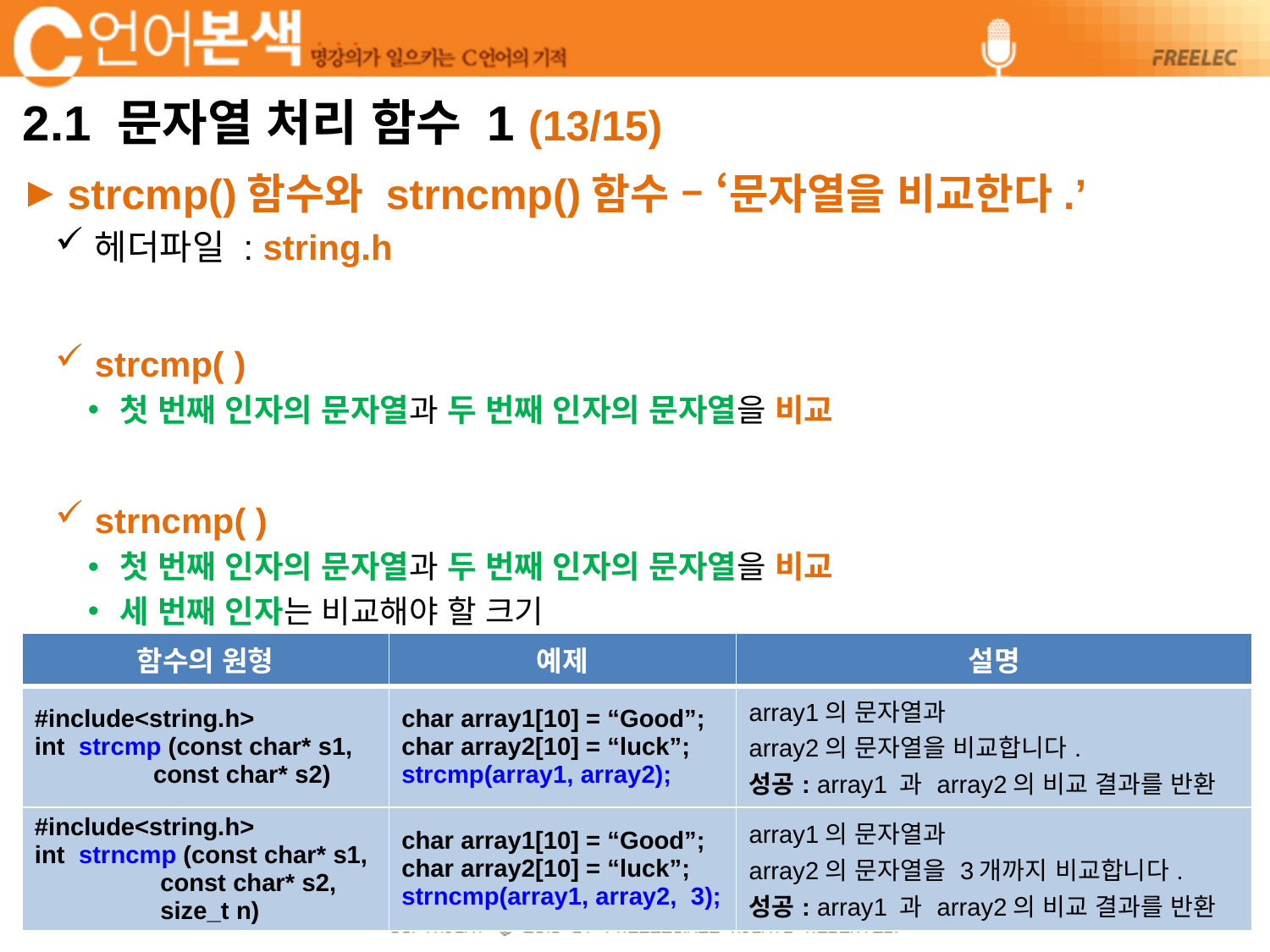

# 2.1 문자열 처리 함수 1 (13/15)
strcmp()함수와 strncmp()함수 – ‘문자열을 비교한다.’
헤더파일 : string.h

strcmp( )
첫 번째 인자의 문자열과 두 번째 인자의 문자열을 비교

strncmp( )
첫 번째 인자의 문자열과 두 번째 인자의 문자열을 비교
세 번째 인자는 비교해야 할 크기

| 함수의 원형 | 예제 | 설명 |
| --- | --- | --- |
| #include<string.h> int strcmp (const char\* s1, const char\* s2) | char array1[10] = “Good”; char array2[10] = “luck”; strcmp(array1, array2); | array1의 문자열과 array2의 문자열을 비교합니다. 성공: array1 과 array2의 비교 결과를 반환 |
| #include<string.h> int strncmp (const char\* s1, const char\* s2, size\_t n) | char array1[10] = “Good”; char array2[10] = “luck”; strncmp(array1, array2, 3); | array1의 문자열과 array2의 문자열을 3개까지 비교합니다. 성공: array1 과 array2의 비교 결과를 반환 |